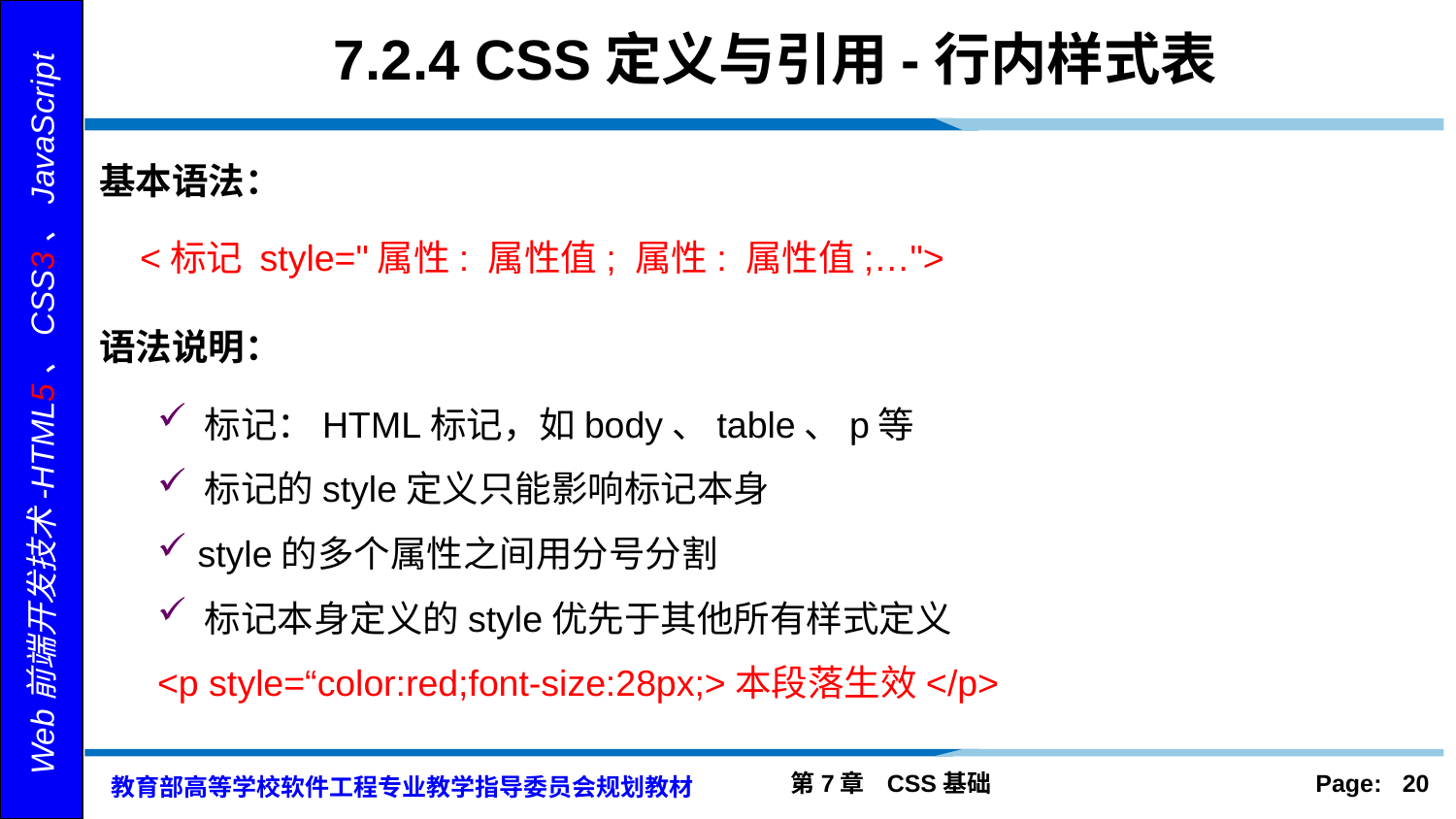

# 7.2.4 CSS定义与引用-行内样式表
基本语法：
    <标记 style="属性: 属性值; 属性: 属性值;…">
语法说明：
 标记：HTML标记，如body、table、p等
 标记的style定义只能影响标记本身
 style的多个属性之间用分号分割
 标记本身定义的style优先于其他所有样式定义
<p style=“color:red;font-size:28px;>本段落生效</p>